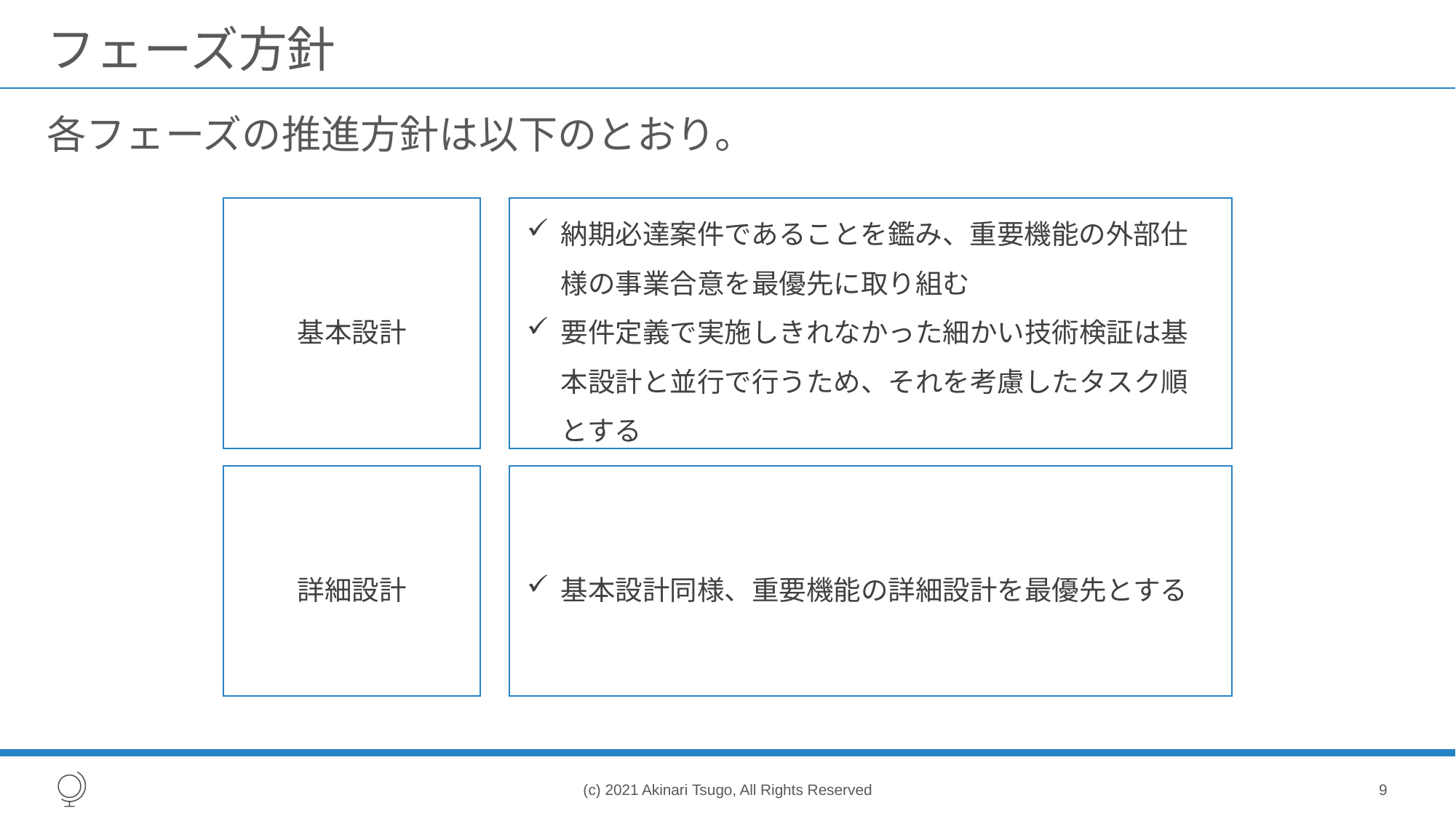

# フェーズ方針
各フェーズの推進方針は以下のとおり。
基本設計
納期必達案件であることを鑑み、重要機能の外部仕様の事業合意を最優先に取り組む
要件定義で実施しきれなかった細かい技術検証は基本設計と並行で行うため、それを考慮したタスク順とする
詳細設計
基本設計同様、重要機能の詳細設計を最優先とする